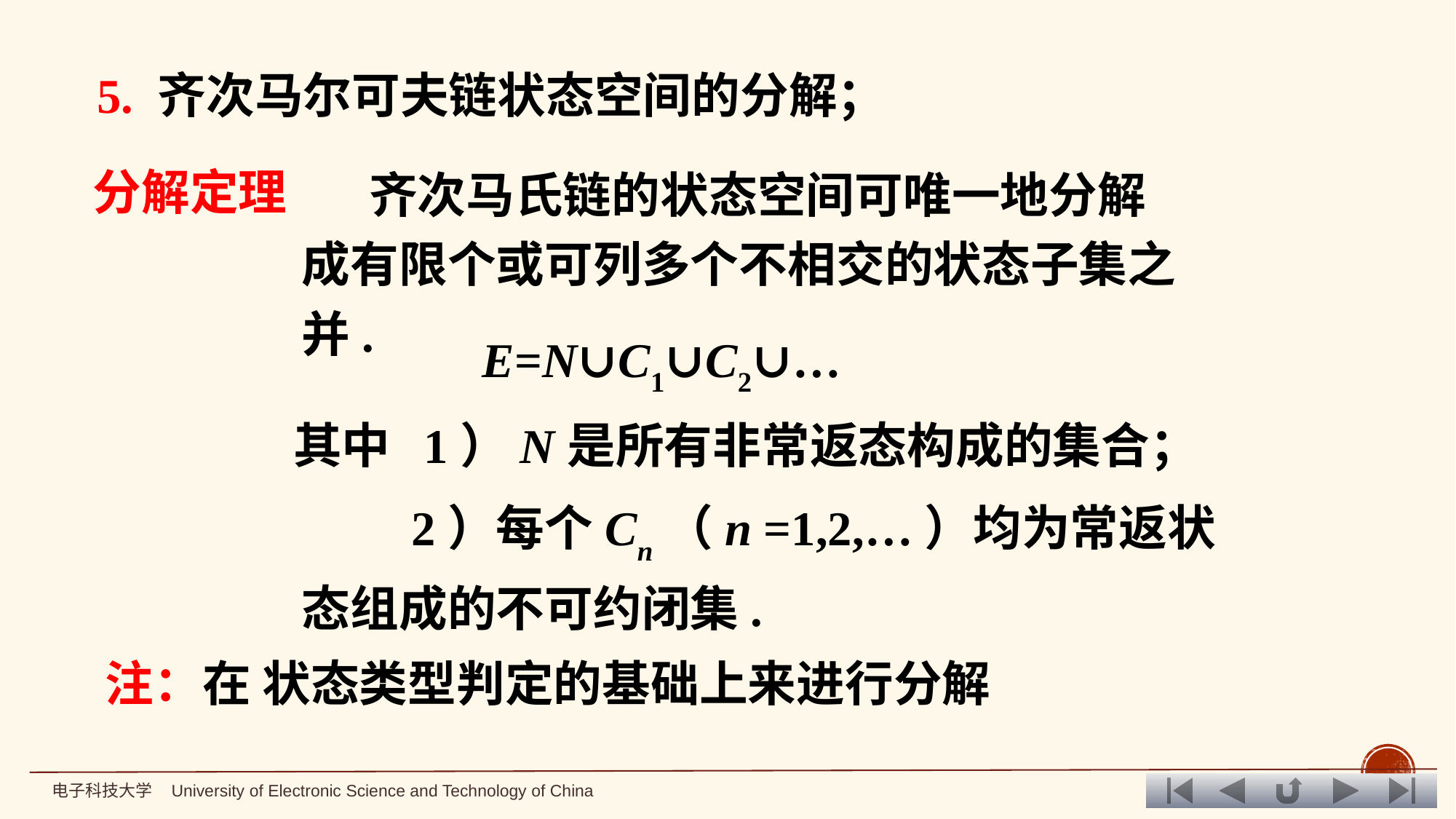

5. 齐次马尔可夫链状态空间的分解；
     齐次马氏链的状态空间可唯一地分解成有限个或可列多个不相交的状态子集之并.
分解定理
E=N∪C1∪C2∪…
其中  1）N是所有非常返态构成的集合；
         2）每个Cn（n =1,2,…）均为常返状态组成的不可约闭集.
注：在 状态类型判定的基础上来进行分解

电子科技大学    University of Electronic Science and Technology of China